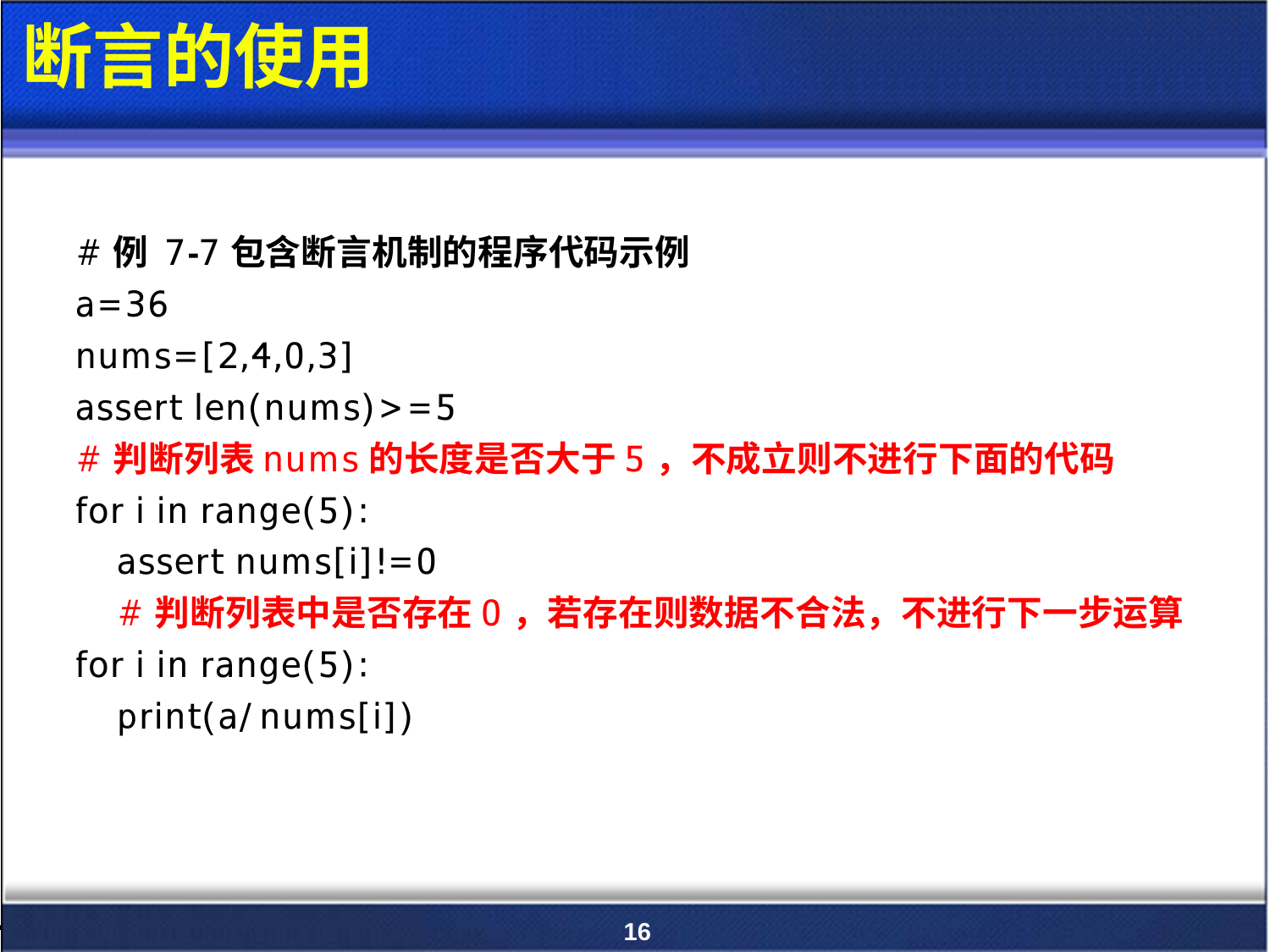

# 断言的使用
#例 7‑7包含断言机制的程序代码示例
a=36
nums=[2,4,0,3]
assert len(nums)>=5
#判断列表nums的长度是否大于5，不成立则不进行下面的代码
for i in range(5):
    assert nums[i]!=0
    #判断列表中是否存在0，若存在则数据不合法，不进行下一步运算
for i in range(5):
    print(a/nums[i])

16